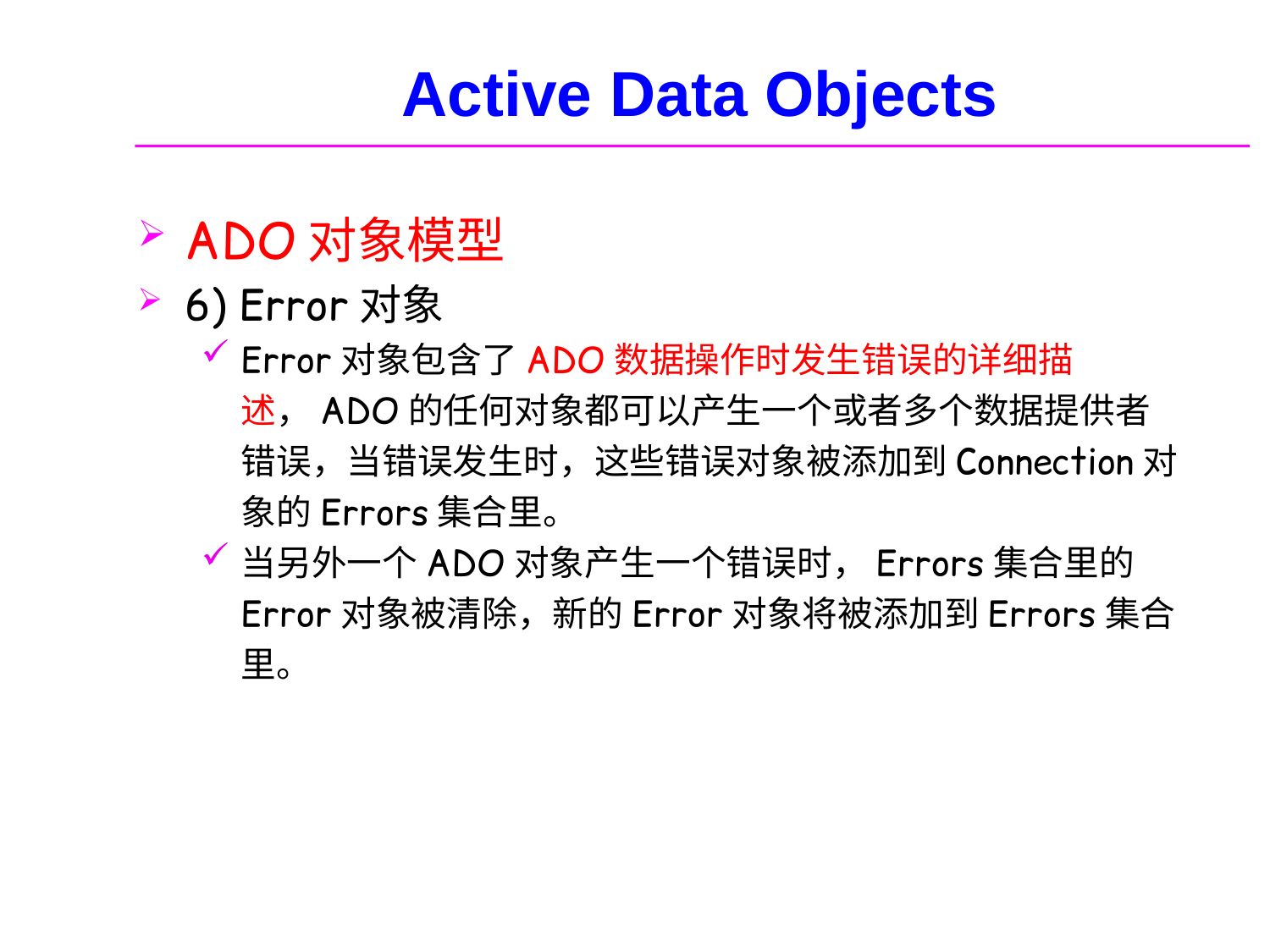

# Active Data Objects
ADO对象模型
6) Error对象
Error对象包含了ADO数据操作时发生错误的详细描述，ADO的任何对象都可以产生一个或者多个数据提供者错误，当错误发生时，这些错误对象被添加到Connection对象的Errors集合里。
当另外一个ADO对象产生一个错误时，Errors集合里的Error对象被清除，新的Error对象将被添加到Errors集合里。

26